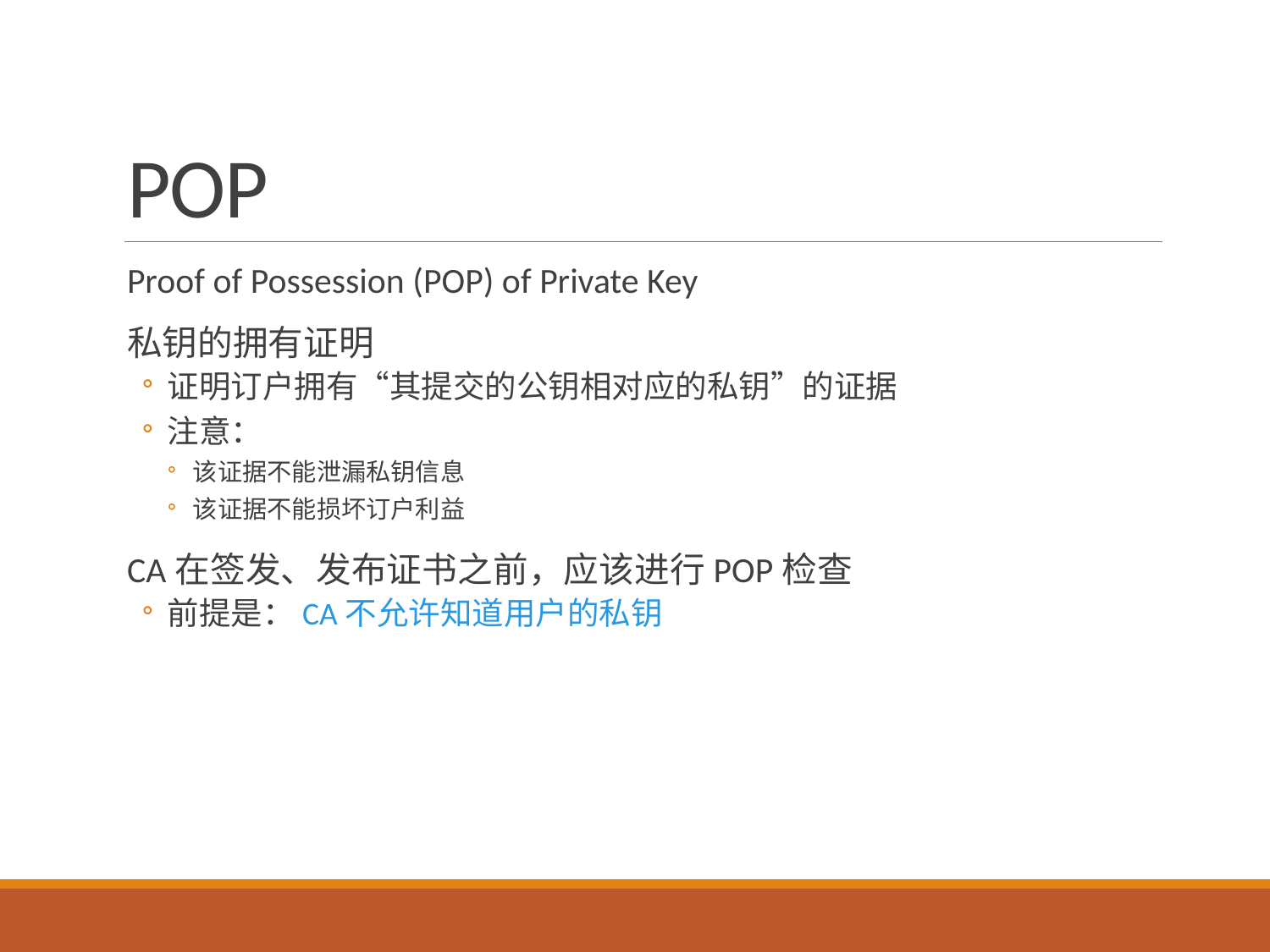

# POP
Proof of Possession (POP) of Private Key
私钥的拥有证明
证明订户拥有“其提交的公钥相对应的私钥”的证据
注意：
该证据不能泄漏私钥信息
该证据不能损坏订户利益
CA在签发、发布证书之前，应该进行POP检查
前提是：CA不允许知道用户的私钥
7